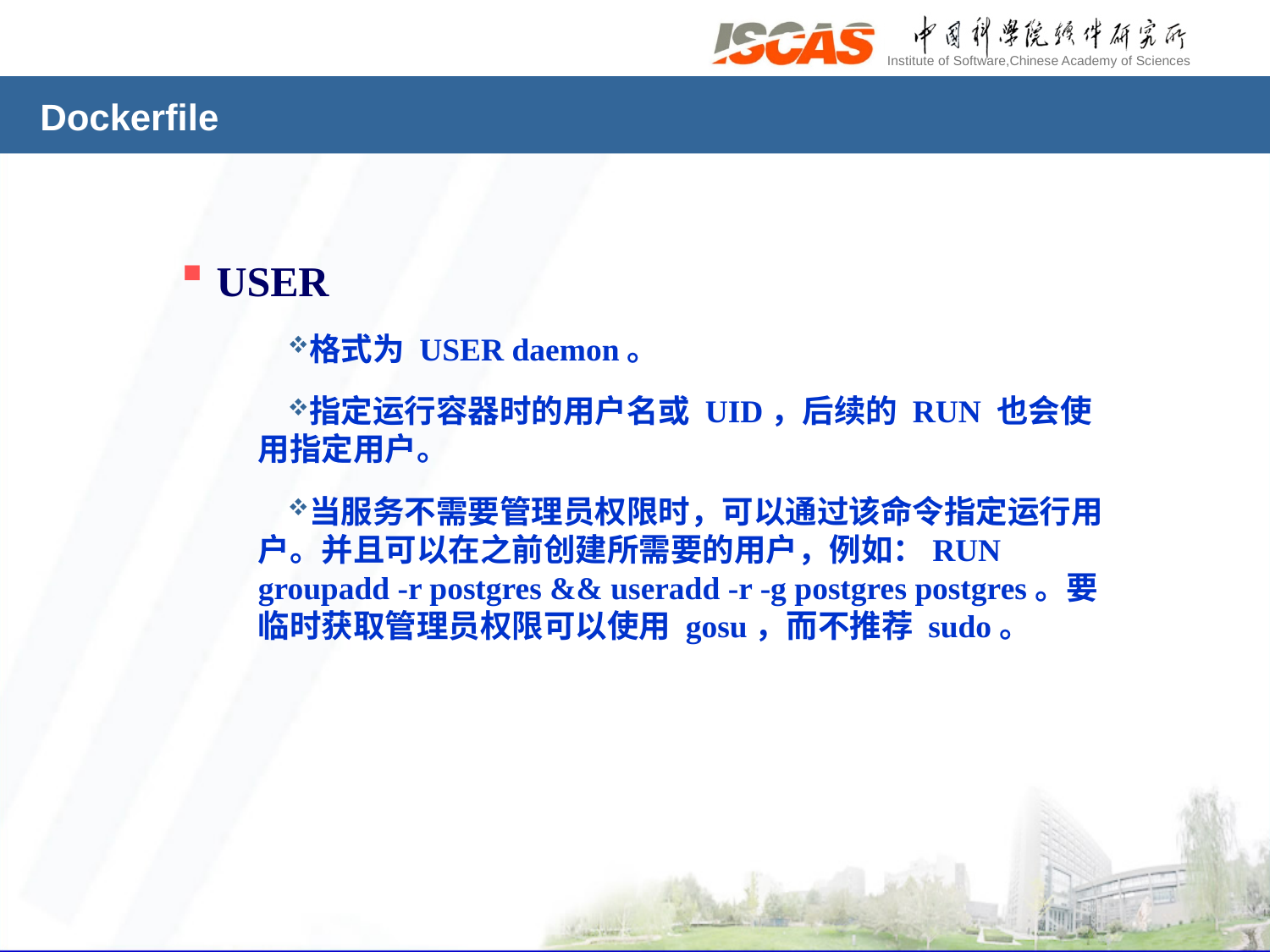

# Dockerfile
USER
格式为 USER daemon。
指定运行容器时的用户名或 UID，后续的 RUN 也会使用指定用户。
当服务不需要管理员权限时，可以通过该命令指定运行用户。并且可以在之前创建所需要的用户，例如：RUN groupadd -r postgres && useradd -r -g postgres postgres。要临时获取管理员权限可以使用 gosu，而不推荐 sudo。